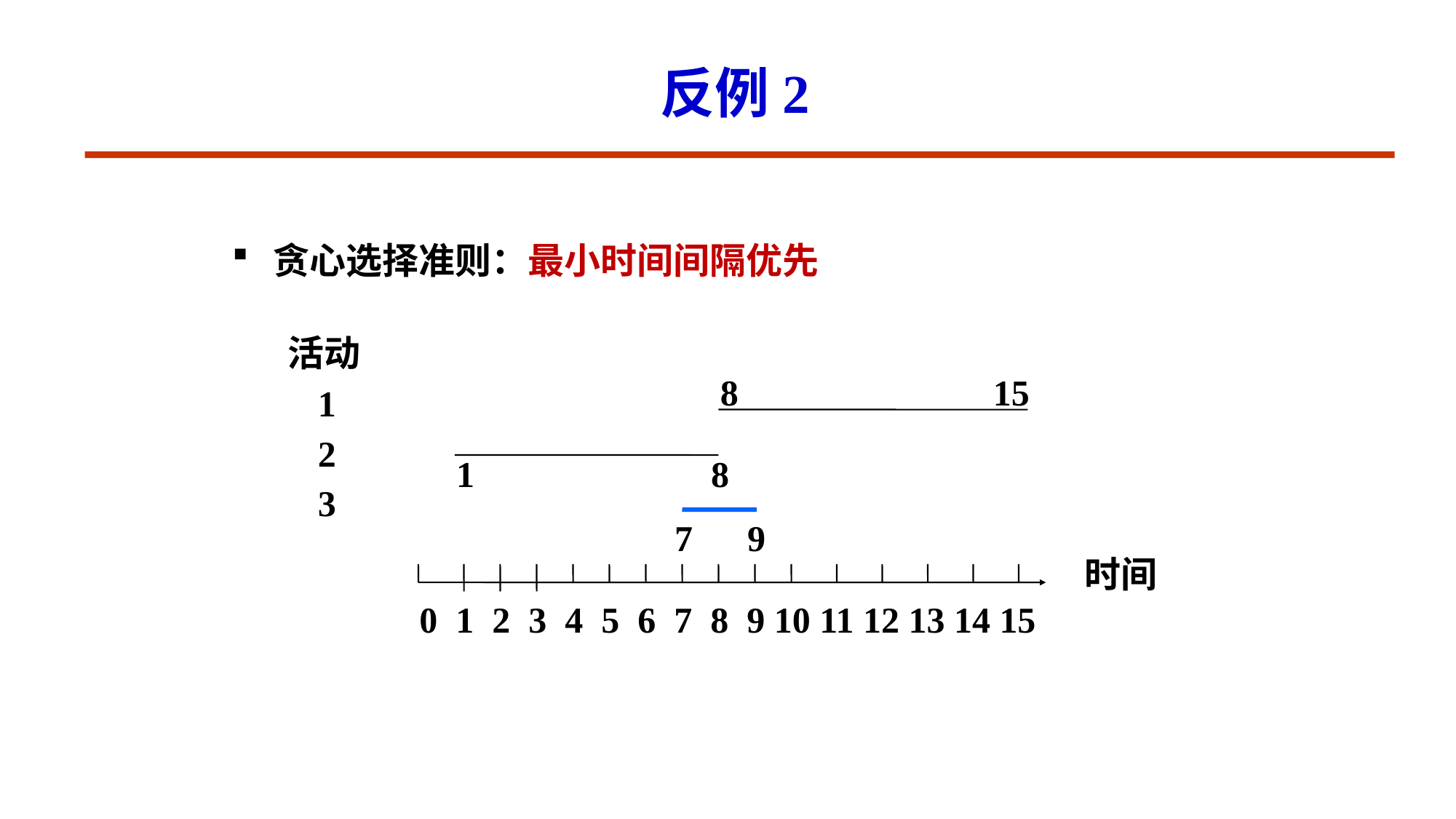

# 反例2
贪心选择准则：最小时间间隔优先
   活动
       1
       2
       3
8                            15

  1                          8

  7      9

时间

0  1  2  3  4  5  6  7  8  9 10 11 12 13 14 15